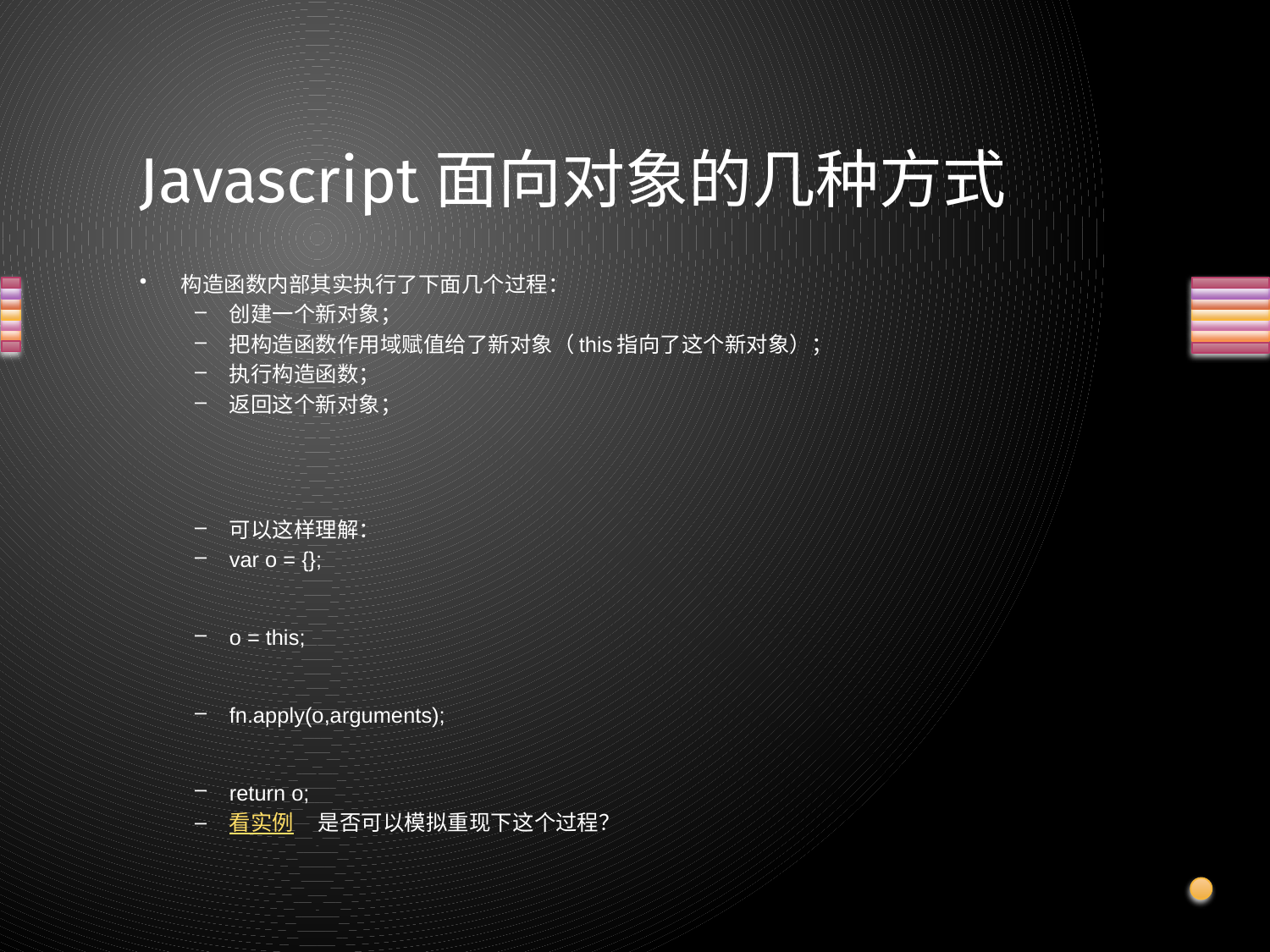

# Javascript面向对象的几种方式

构造函数内部其实执行了下面几个过程：
创建一个新对象；
把构造函数作用域赋值给了新对象（this指向了这个新对象）；
执行构造函数；
返回这个新对象；

可以这样理解：
var o = {};

o = this;

fn.apply(o,arguments);

return o;
看实例     是否可以模拟重现下这个过程？